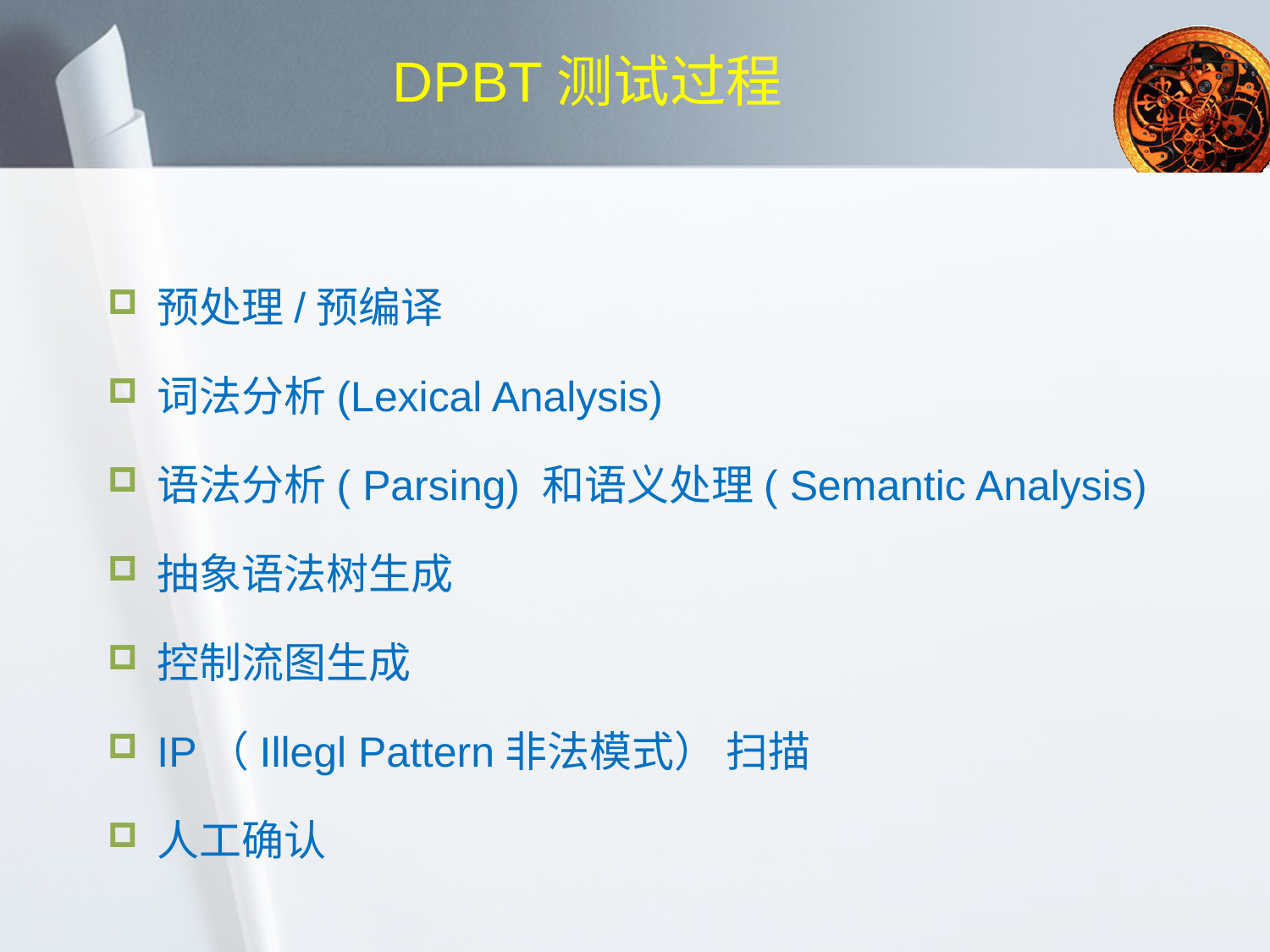

# DPBT测试过程
预处理/预编译
词法分析(Lexical Analysis)
语法分析( Parsing) 和语义处理( Semantic Analysis)
抽象语法树生成
控制流图生成
IP（Illegl Pattern非法模式） 扫描
人工确认